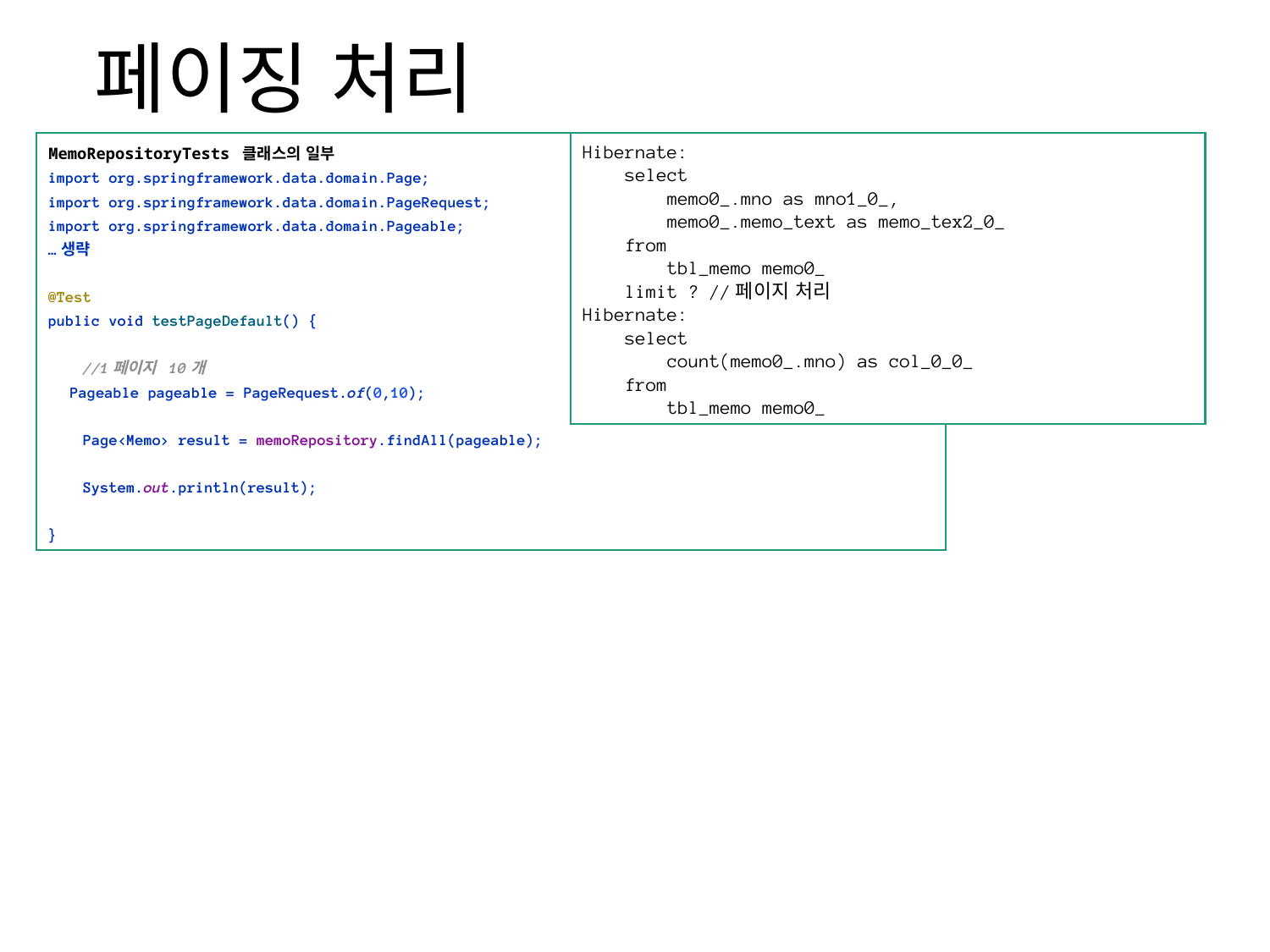

# 페이징 처리
MemoRepositoryTests 클래스의 일부
import org.springframework.data.domain.Page;
import org.springframework.data.domain.PageRequest;
import org.springframework.data.domain.Pageable;
…생략

@Test
public void testPageDefault() {
    //1페이지 10개
    Pageable pageable = PageRequest.of(0,10);
    Page<Memo> result = memoRepository.findAll(pageable);
    System.out.println(result);
}
Hibernate:
    select
        memo0_.mno as mno1_0_,
        memo0_.memo_text as memo_tex2_0_
    from
        tbl_memo memo0_
    limit ? //페이지 처리
Hibernate:
    select
        count(memo0_.mno) as col_0_0_
    from
        tbl_memo memo0_